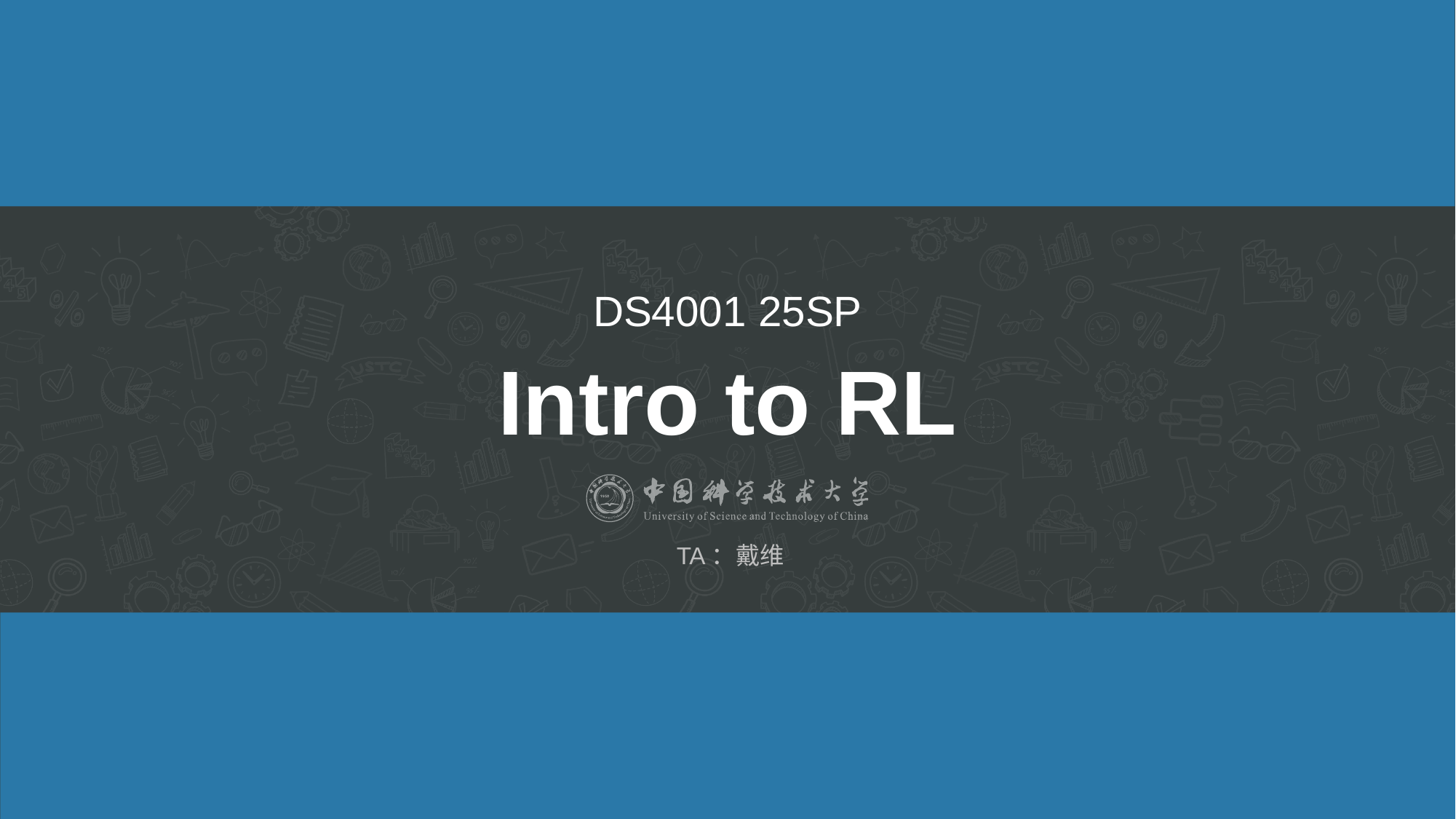

DS4001 25Sp
# Intro to RL
TA：戴维